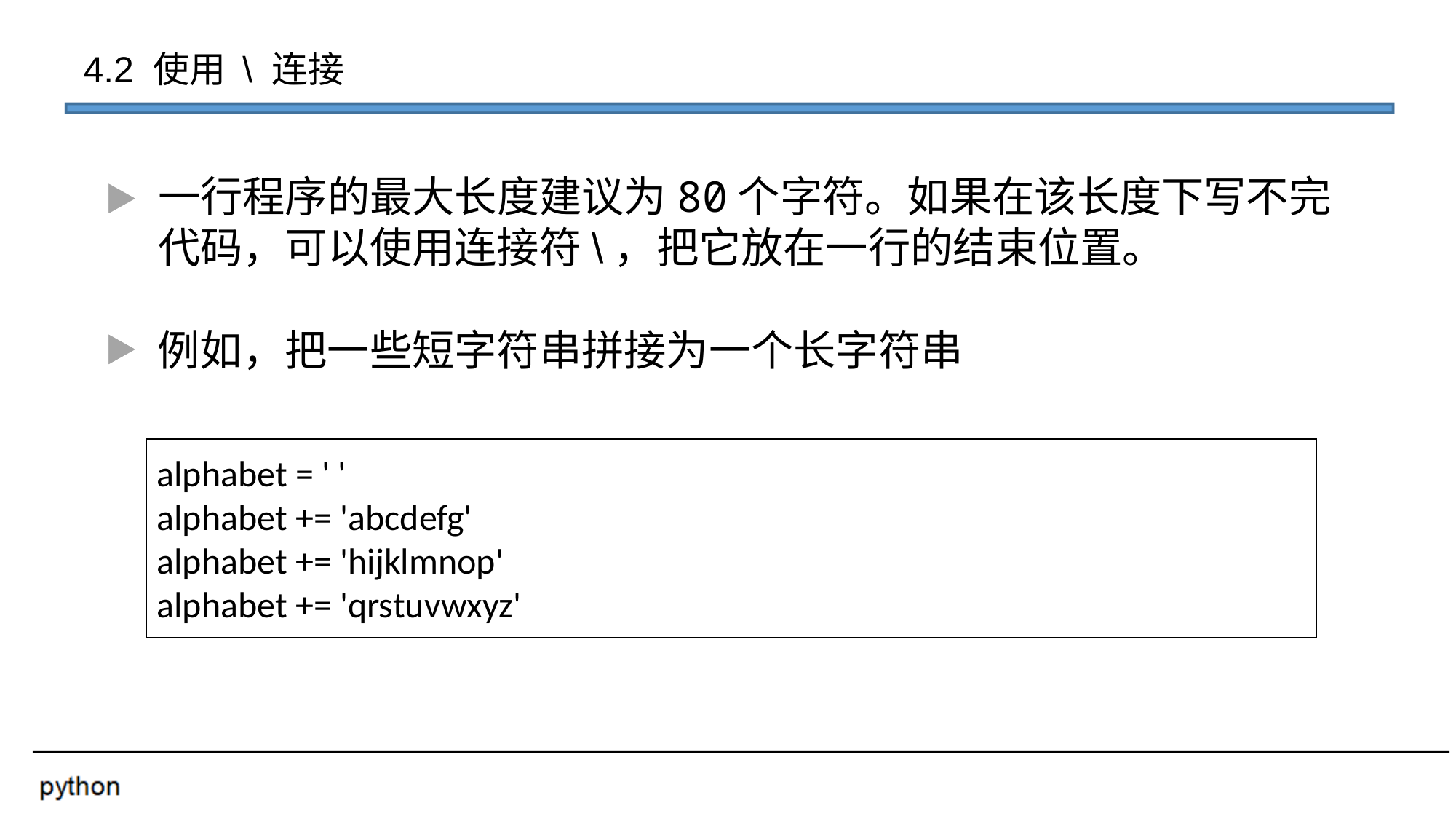

# 4.2 使用 \ 连接
一行程序的最大长度建议为80个字符。如果在该长度下写不完代码，可以使用连接符\，把它放在一行的结束位置。

例如，把一些短字符串拼接为一个长字符串

alphabet = ' '
alphabet += 'abcdefg'
alphabet += 'hijklmnop'
alphabet += 'qrstuvwxyz'
5